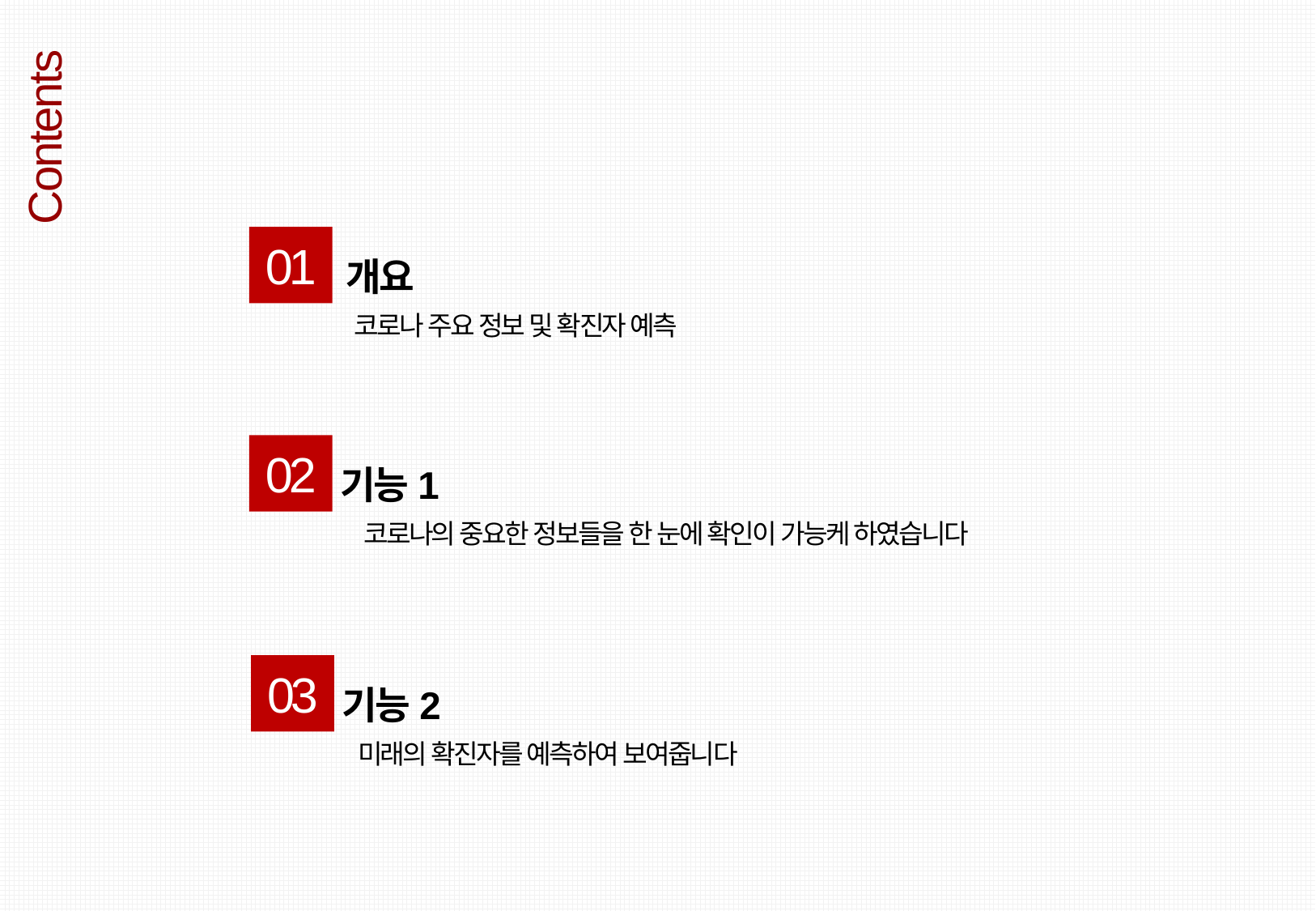

Contents
01
개요
코로나 주요 정보 및 확진자 예측
02
기능1
코로나의 중요한 정보들을 한 눈에 확인이 가능케 하였습니다
03
기능2
미래의 확진자를 예측하여 보여줍니다